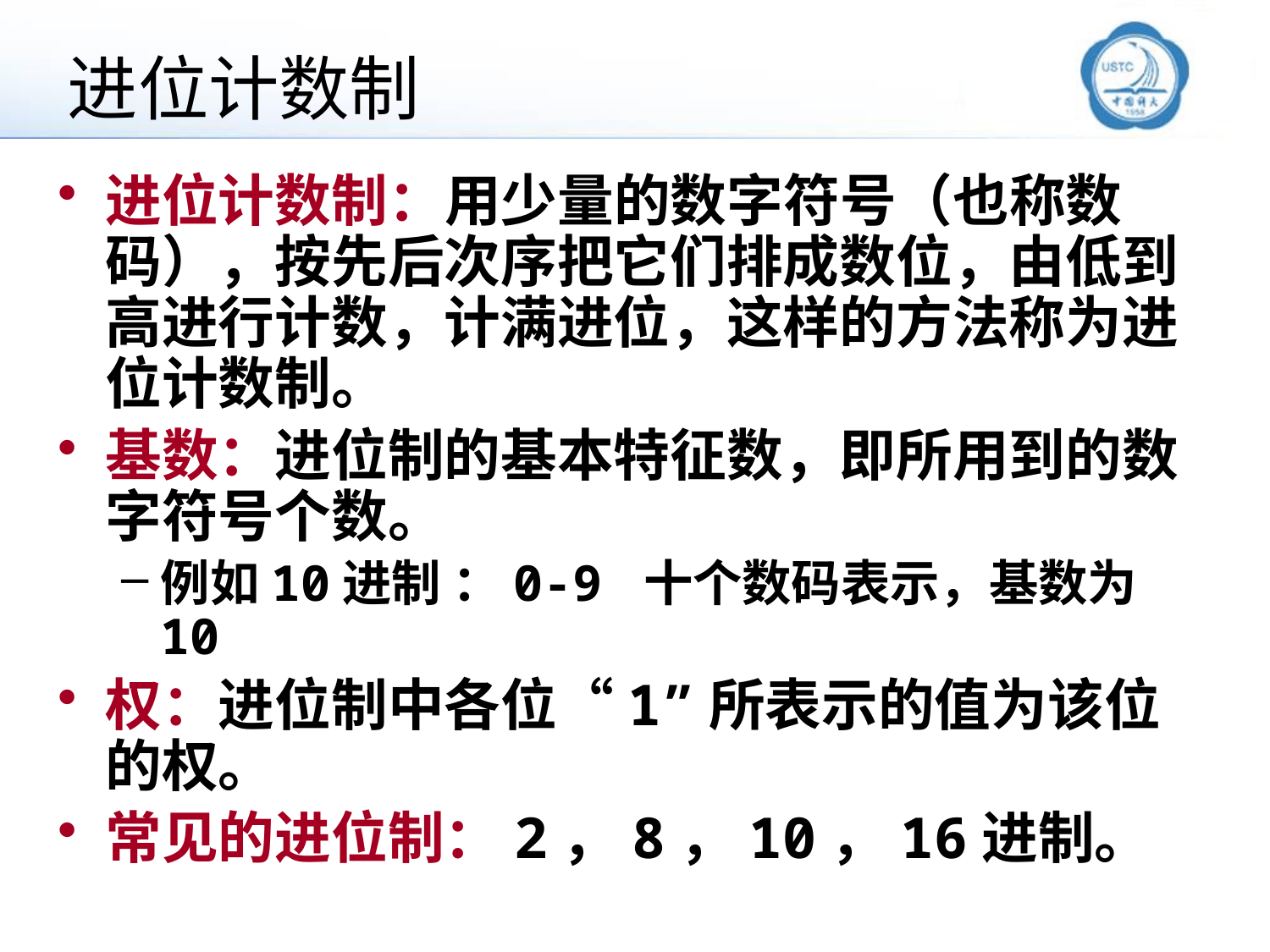

# 进位计数制
进位计数制：用少量的数字符号（也称数码），按先后次序把它们排成数位，由低到高进行计数，计满进位，这样的方法称为进位计数制。
基数：进位制的基本特征数，即所用到的数字符号个数。
例如10进制 ：0-9 十个数码表示，基数为10
权：进位制中各位“1”所表示的值为该位的权。
常见的进位制：2，8，10，16进制。